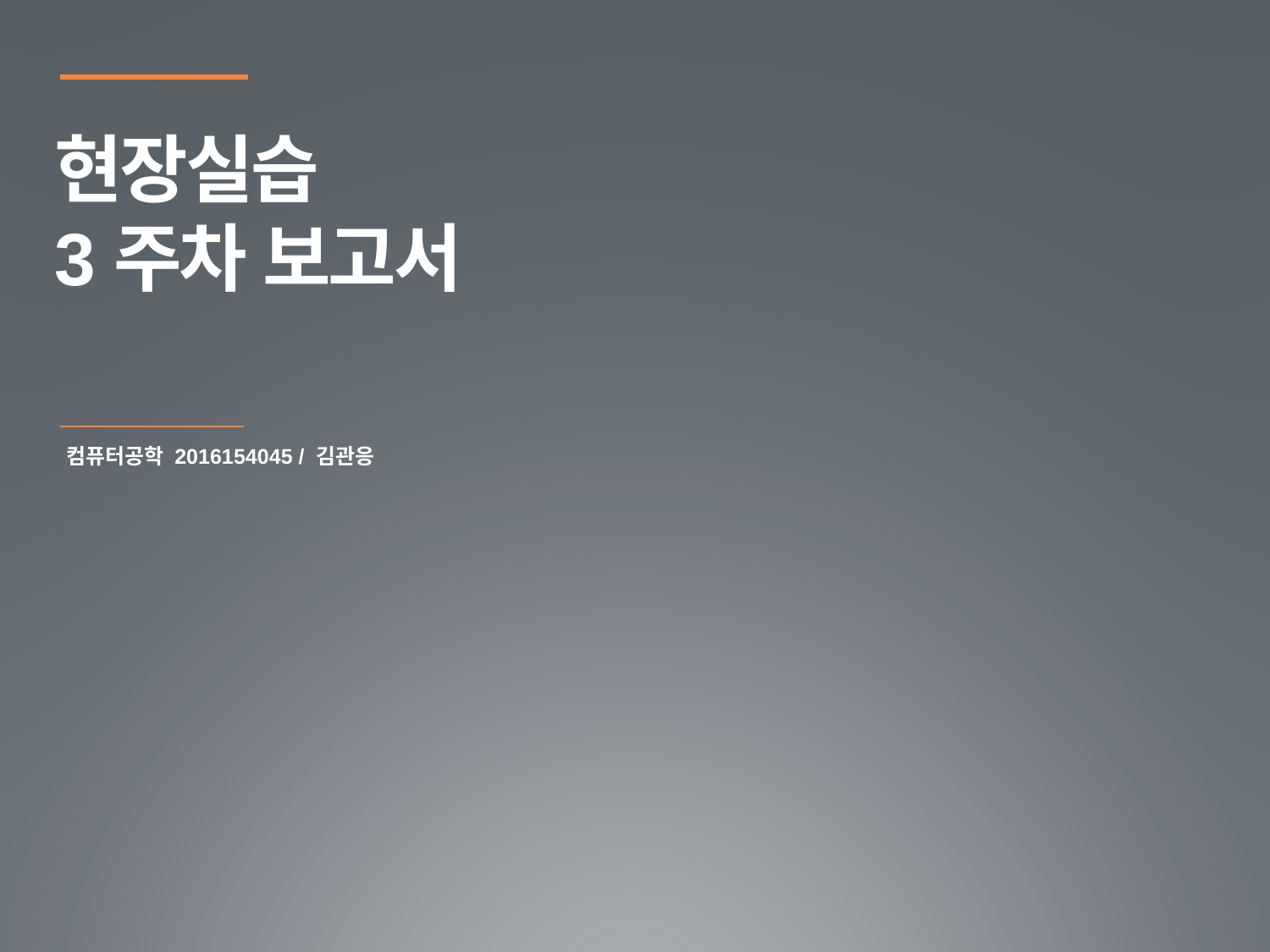

현장실습
3주차 보고서
컴퓨터공학 2016154045 / 김관응